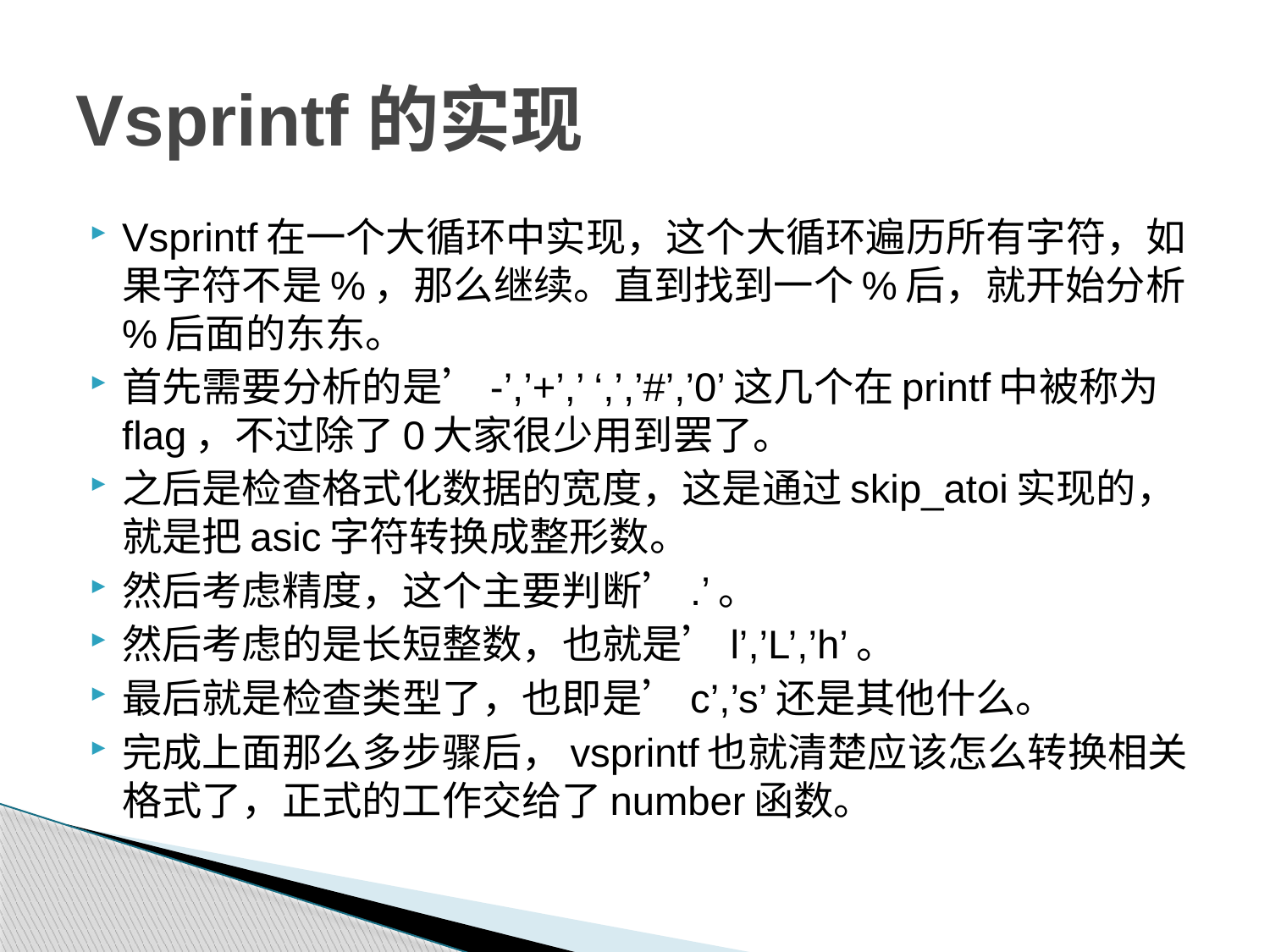

# Vsprintf的实现
Vsprintf在一个大循环中实现，这个大循环遍历所有字符，如果字符不是%，那么继续。直到找到一个%后，就开始分析%后面的东东。
首先需要分析的是’-’,’+’,’ ‘,’,’#’,’0’这几个在printf中被称为flag，不过除了0大家很少用到罢了。
之后是检查格式化数据的宽度，这是通过skip_atoi实现的，就是把asic字符转换成整形数。
然后考虑精度，这个主要判断’.’。
然后考虑的是长短整数，也就是’l’,’L’,’h’。
最后就是检查类型了，也即是’c’,’s’还是其他什么。
完成上面那么多步骤后，vsprintf也就清楚应该怎么转换相关格式了，正式的工作交给了number函数。